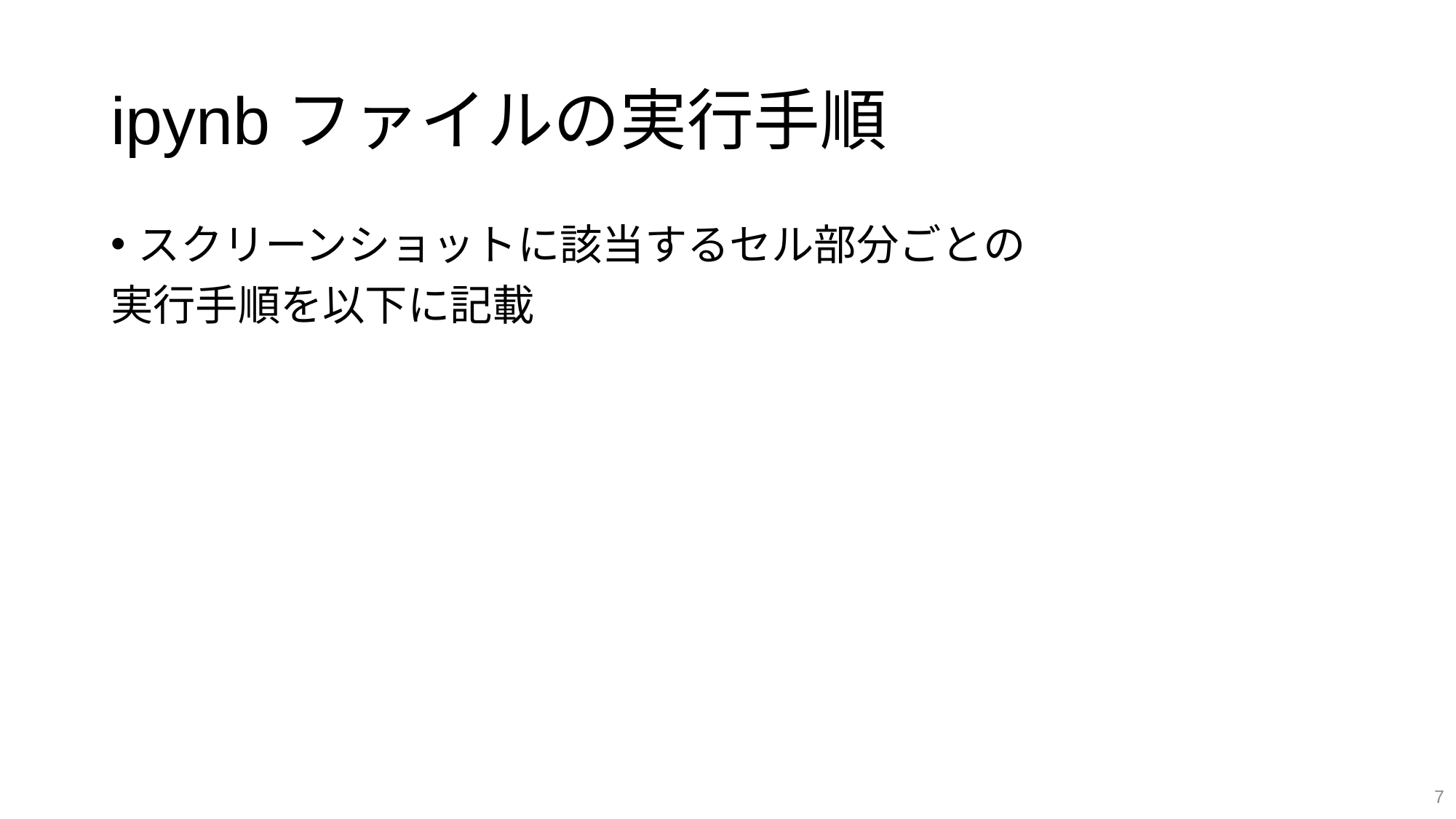

# ipynbファイルの実行手順
スクリーンショットに該当するセル部分ごとの
実行手順を以下に記載
7